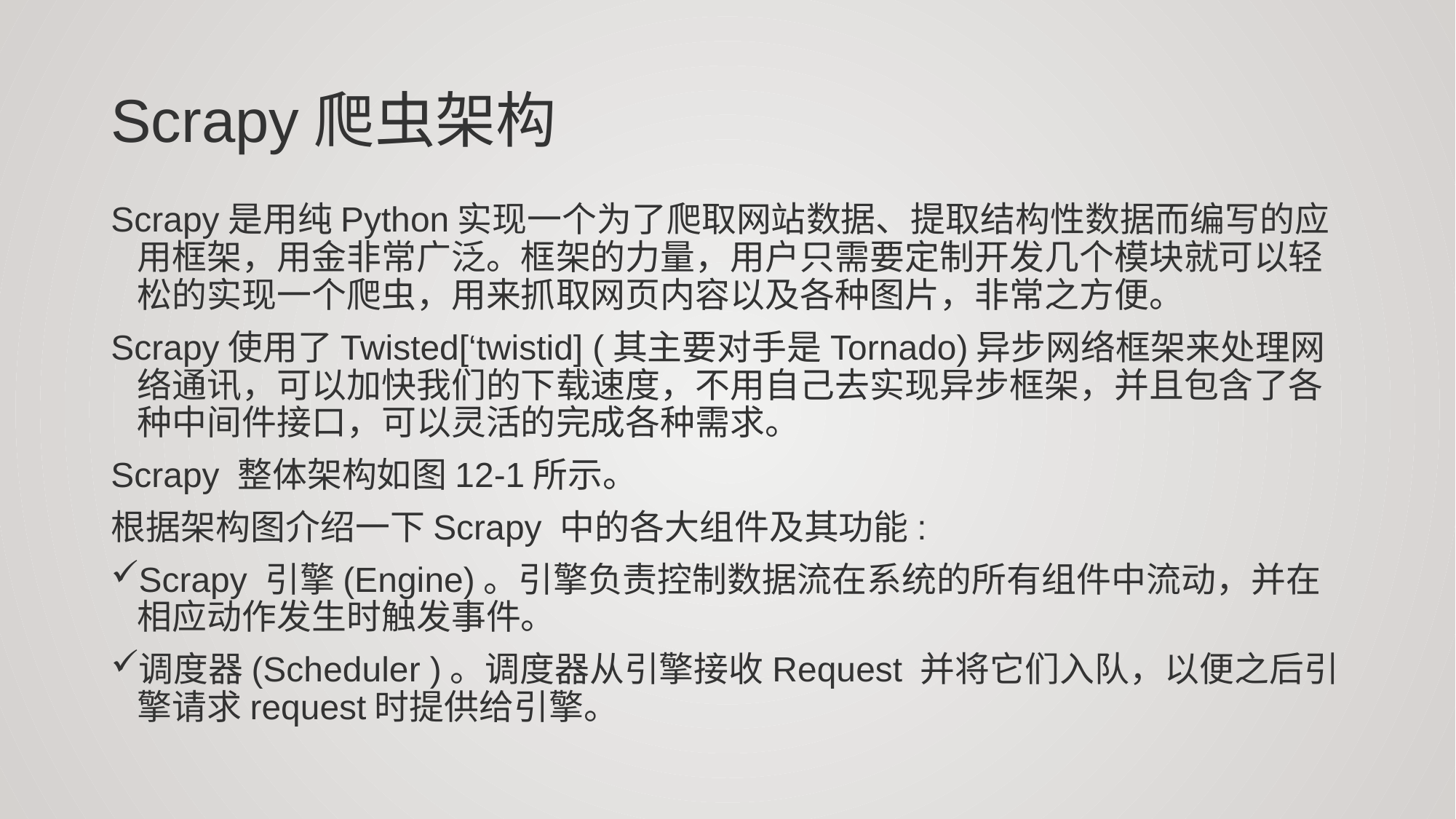

# Scrapy爬虫架构
Scrapy是用纯Python实现一个为了爬取网站数据、提取结构性数据而编写的应用框架，用金非常广泛。框架的力量，用户只需要定制开发几个模块就可以轻松的实现一个爬虫，用来抓取网页内容以及各种图片，非常之方便。
Scrapy使用了Twisted[‘twistid] (其主要对手是Tornado)异步网络框架来处理网络通讯，可以加快我们的下载速度，不用自己去实现异步框架，并且包含了各种中间件接口，可以灵活的完成各种需求。
Scrapy 整体架构如图12-1所示。
根据架构图介绍一下Scrapy 中的各大组件及其功能:
Scrapy 引擎(Engine)。引擎负责控制数据流在系统的所有组件中流动，并在相应动作发生时触发事件。
调度器(Scheduler )。调度器从引擎接收Request 并将它们入队，以便之后引擎请求request时提供给引擎。